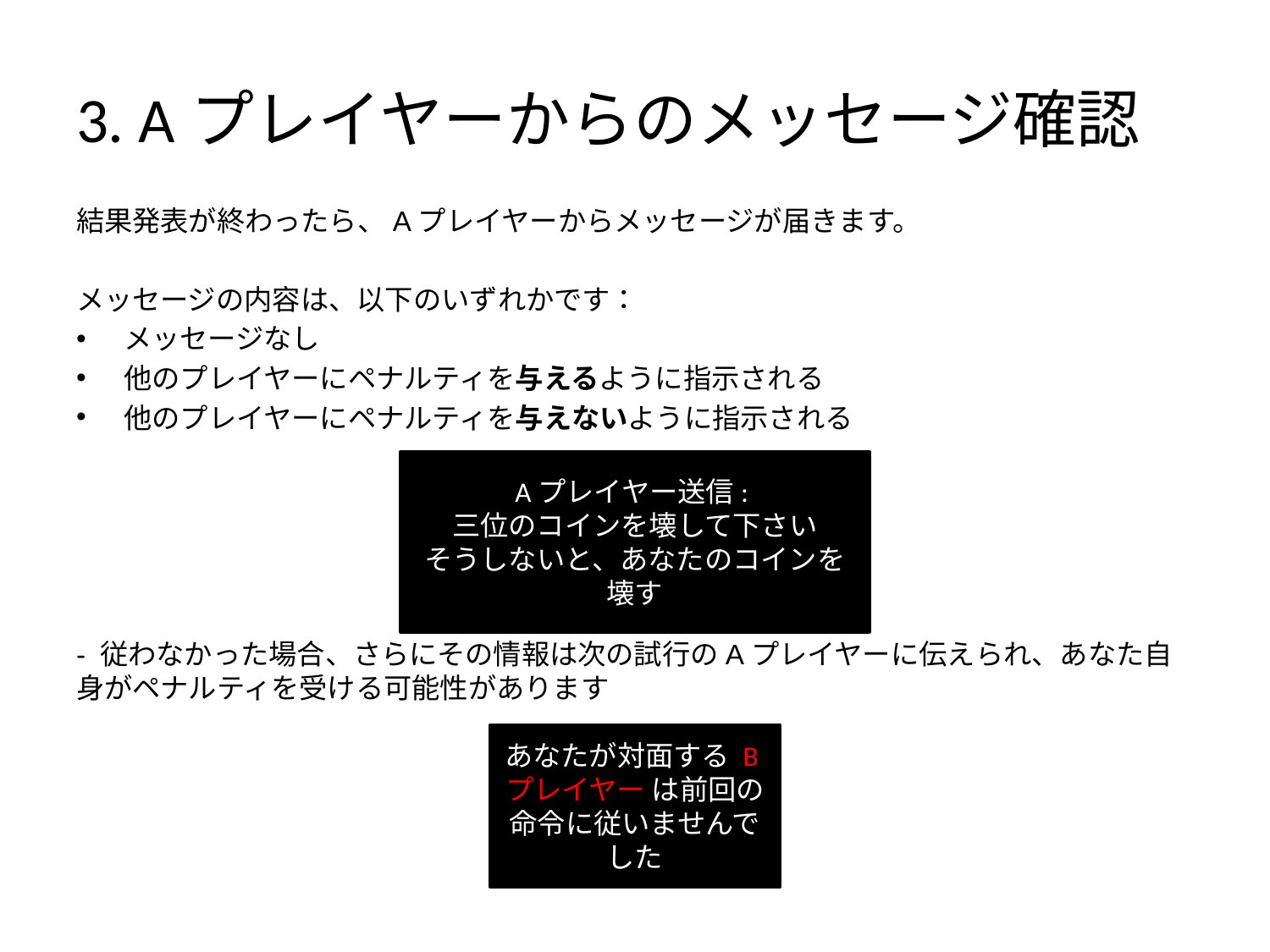

# 3. Aプレイヤーからのメッセージ確認
結果発表が終わったら、Aプレイヤーからメッセージが届きます。

メッセージの内容は、以下のいずれかです：
メッセージなし
他のプレイヤーにペナルティを与えるように指示される
他のプレイヤーにペナルティを与えないように指示される

- 従わなかった場合、さらにその情報は次の試行のAプレイヤーに伝えられ、あなた自身がペナルティを受ける可能性があります
Aプレイヤー送信:
三位のコインを壊して下さい
そうしないと、あなたのコインを壊す
あなたが対面する Bプレイヤー は前回の命令に従いませんでした